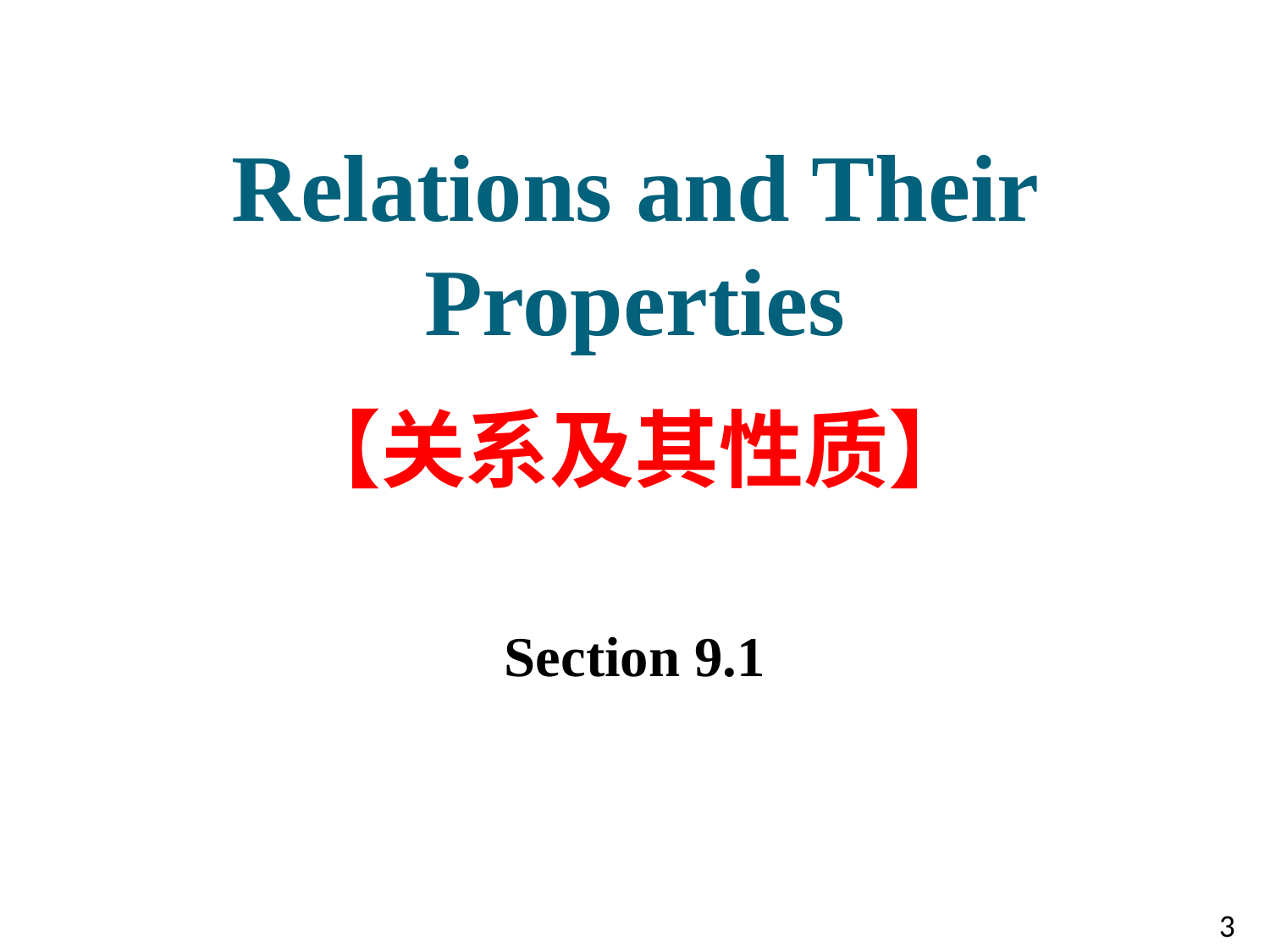

# Relations and Their Properties 【关系及其性质】
Section 9.1